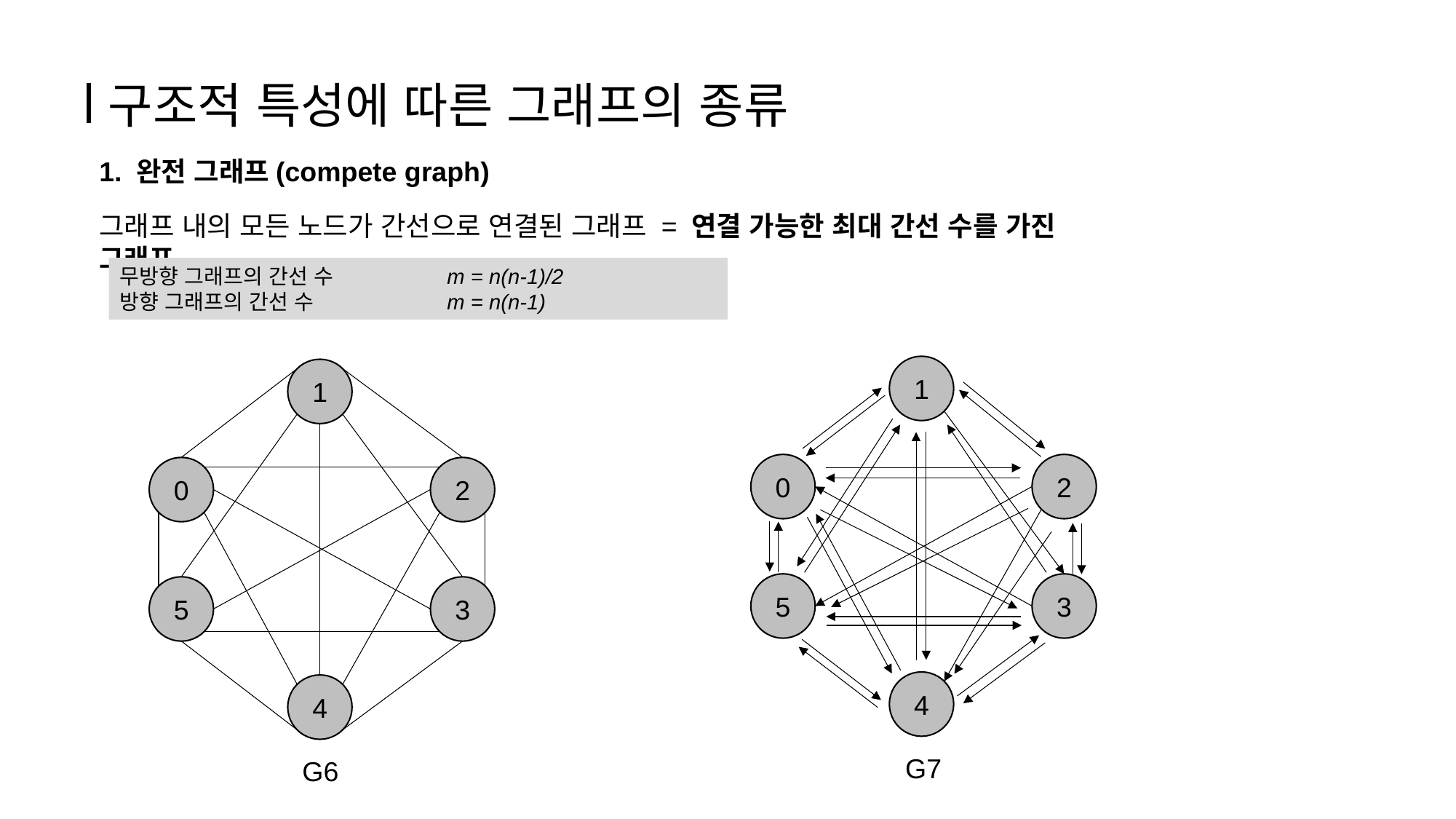

구조적 특성에 따른 그래프의 종류
1. 완전 그래프(compete graph)
그래프 내의 모든 노드가 간선으로 연결된 그래프 = 연결 가능한 최대 간선 수를 가진 그래프
무방향 그래프의 간선 수		m = n(n-1)/2
방향 그래프의 간선 수		m = n(n-1)
1
1
0
2
0
2
5
3
5
3
4
4
G7
G6